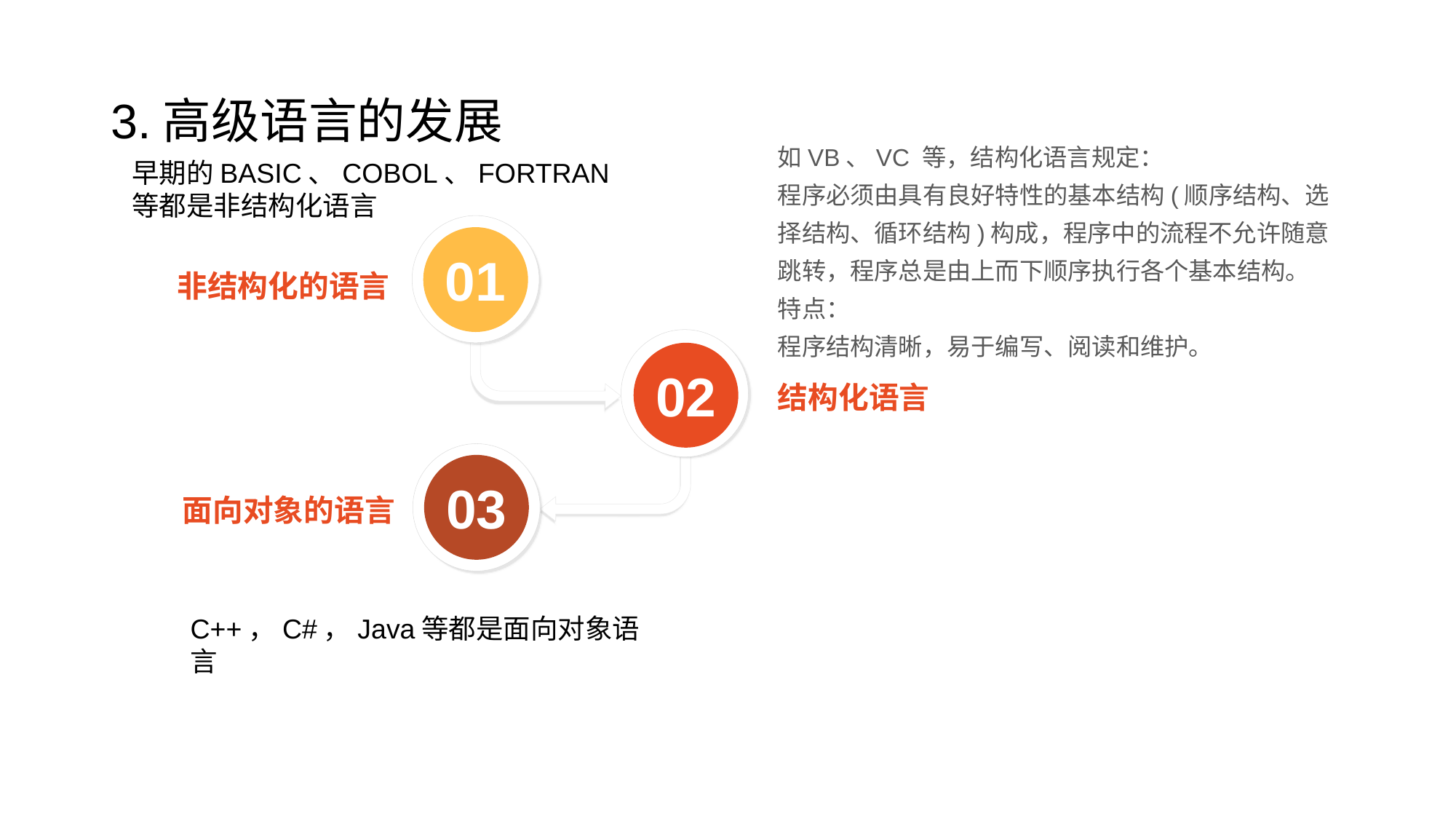

# 3.高级语言的发展
如VB、VC 等，结构化语言规定：
程序必须由具有良好特性的基本结构(顺序结构、选择结构、循环结构)构成，程序中的流程不允许随意跳转，程序总是由上而下顺序执行各个基本结构。
特点：
程序结构清晰，易于编写、阅读和维护。
早期的BASIC、COBOL、FORTRAN等都是非结构化语言

01
非结构化的语言

02

结构化语言

03

面向对象的语言
C++，C#，Java等都是面向对象语言